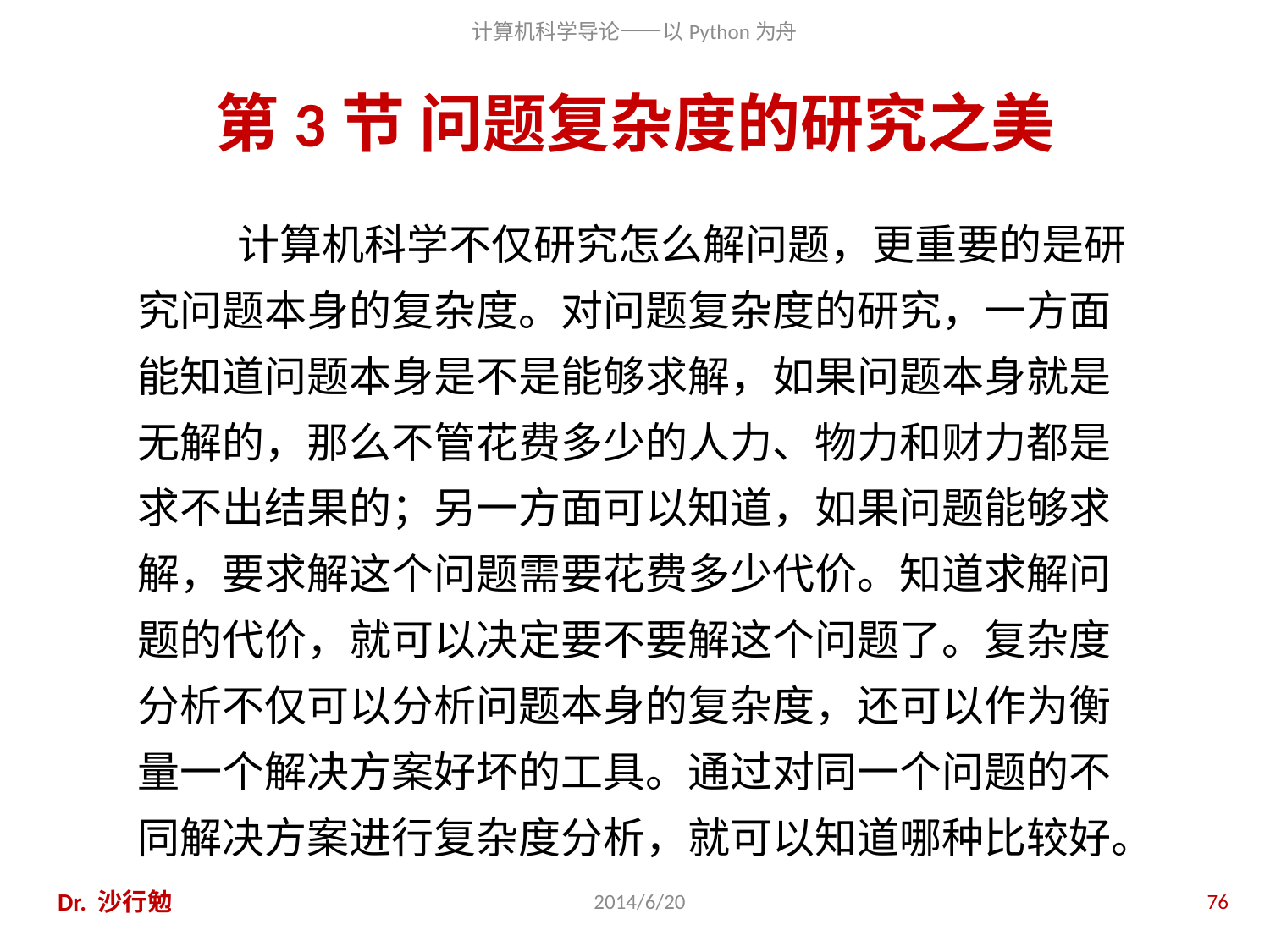

# 第3节 问题复杂度的研究之美
计算机科学不仅研究怎么解问题，更重要的是研究问题本身的复杂度。对问题复杂度的研究，一方面能知道问题本身是不是能够求解，如果问题本身就是无解的，那么不管花费多少的人力、物力和财力都是求不出结果的；另一方面可以知道，如果问题能够求解，要求解这个问题需要花费多少代价。知道求解问题的代价，就可以决定要不要解这个问题了。复杂度分析不仅可以分析问题本身的复杂度，还可以作为衡量一个解决方案好坏的工具。通过对同一个问题的不同解决方案进行复杂度分析，就可以知道哪种比较好。

Dr. 沙行勉
2014/6/20
76